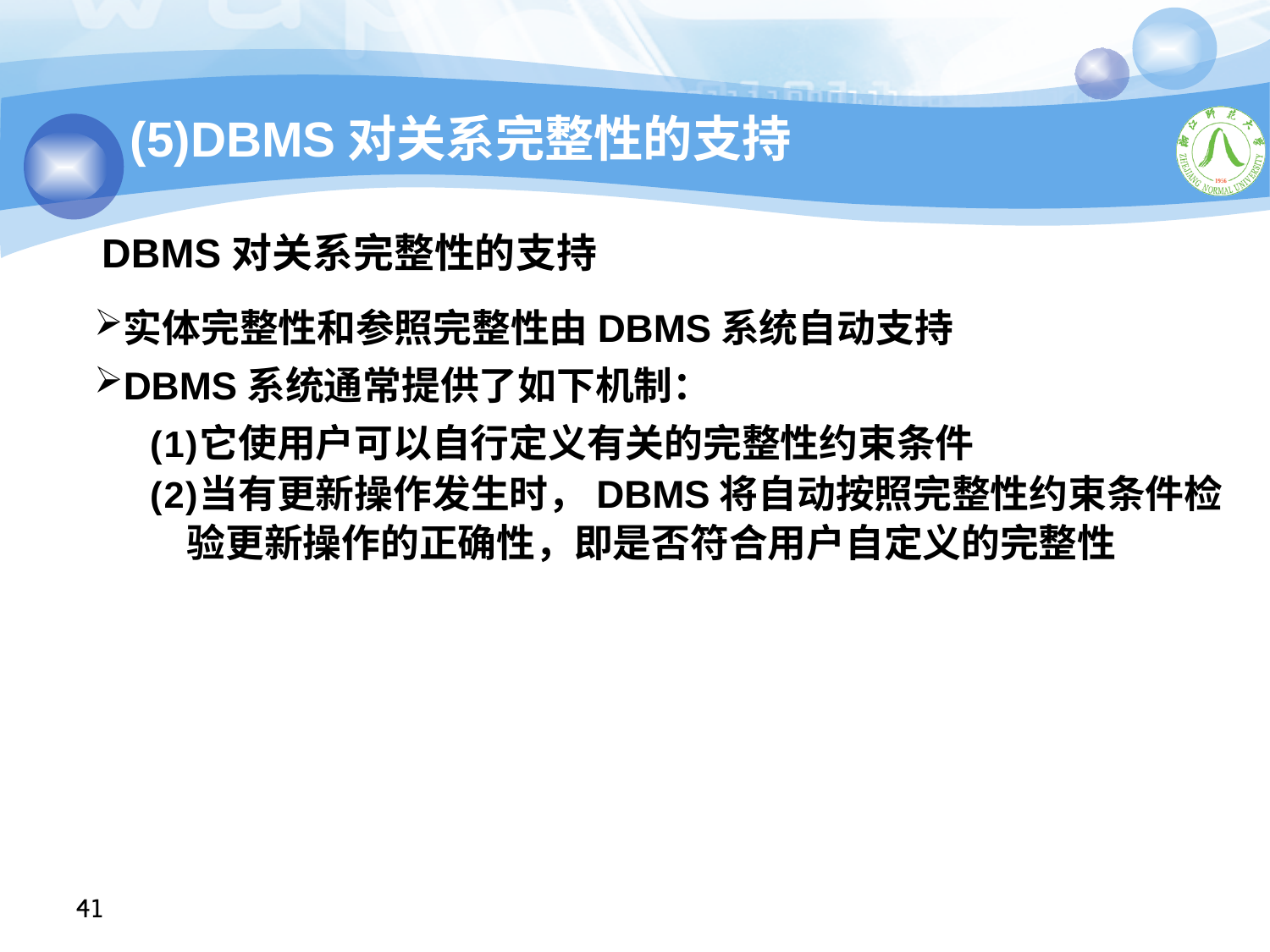

(5)DBMS对关系完整性的支持
DBMS对关系完整性的支持
实体完整性和参照完整性由DBMS系统自动支持
DBMS系统通常提供了如下机制：
它使用户可以自行定义有关的完整性约束条件
当有更新操作发生时，DBMS将自动按照完整性约束条件检验更新操作的正确性，即是否符合用户自定义的完整性
41